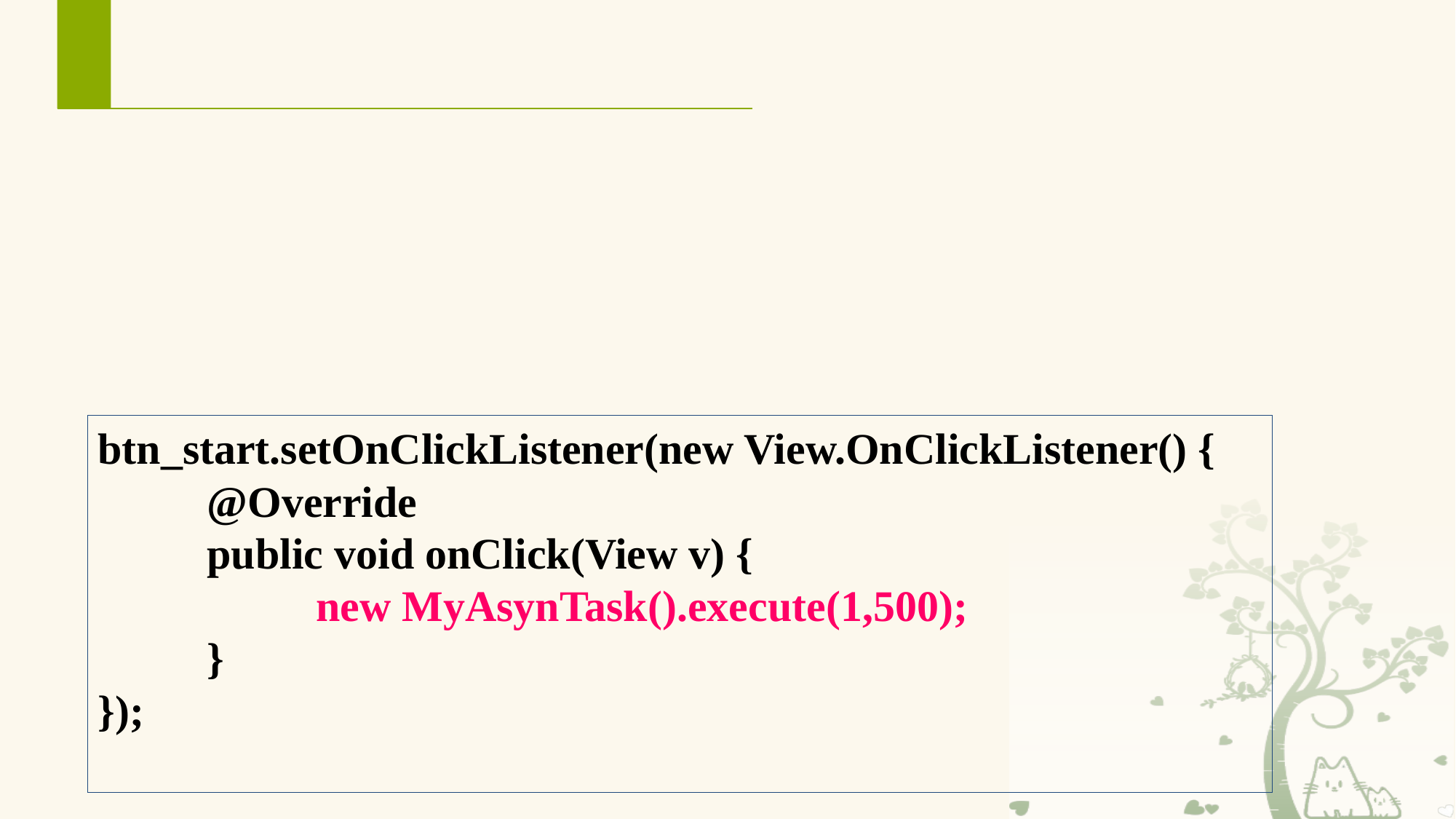

# 8.2.5 异步任务
利用后台异步任务更新进度条显示。
实现步骤：
（1）布局文件。
（2）Activity类：启动异步任务。在execute()方法中有两个参数，在MyAsynTask类中的 doInBackground()中进行获取。

btn_start.setOnClickListener(new View.OnClickListener() {
	@Override
	public void onClick(View v) {
		new MyAsynTask().execute(1,500);
	}
});